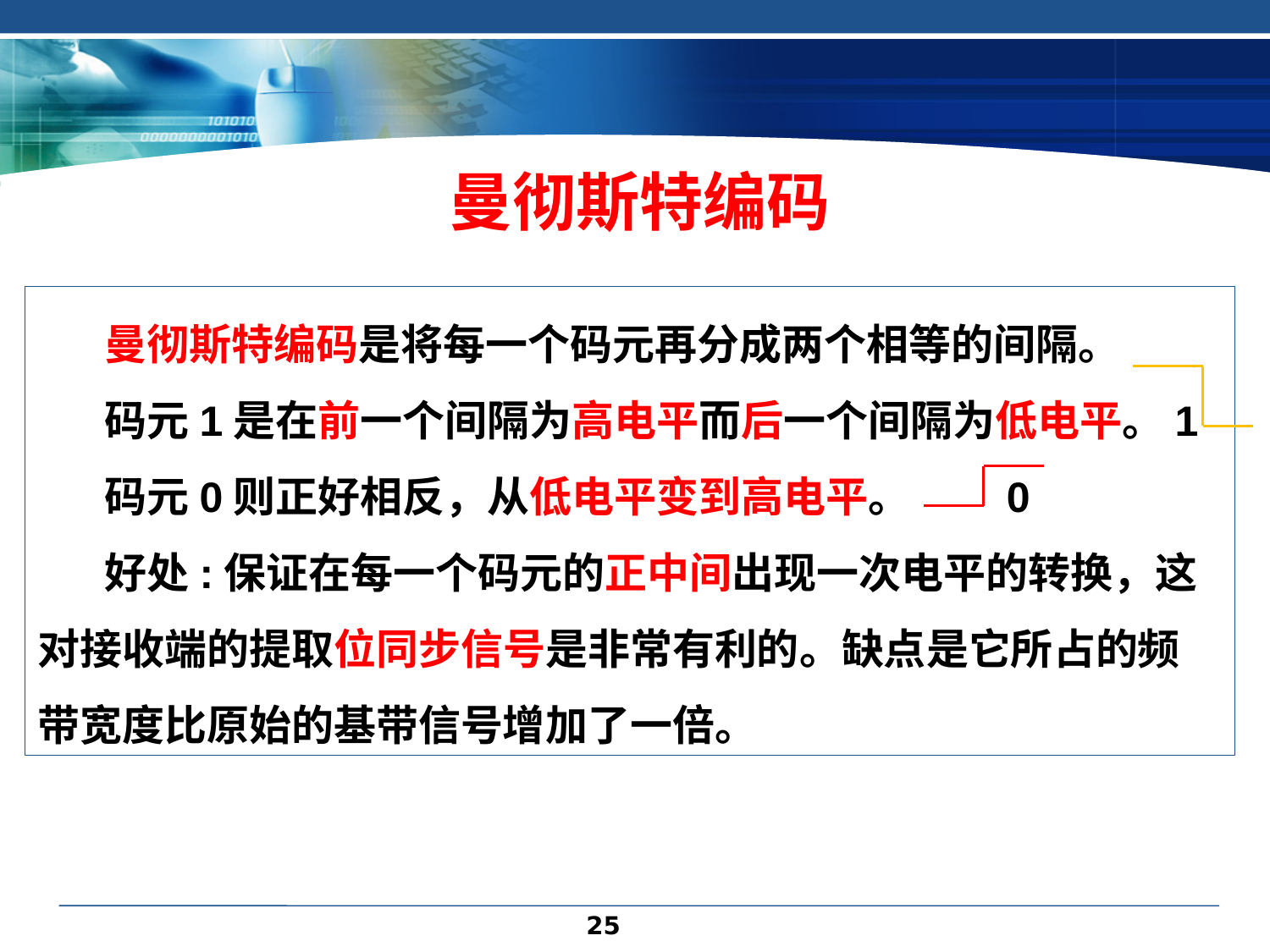

曼彻斯特编码
      曼彻斯特编码是将每一个码元再分成两个相等的间隔。
      码元1是在前一个间隔为高电平而后一个间隔为低电平。1
      码元0则正好相反，从低电平变到高电平。         0
      好处:保证在每一个码元的正中间出现一次电平的转换，这对接收端的提取位同步信号是非常有利的。缺点是它所占的频带宽度比原始的基带信号增加了一倍。
25